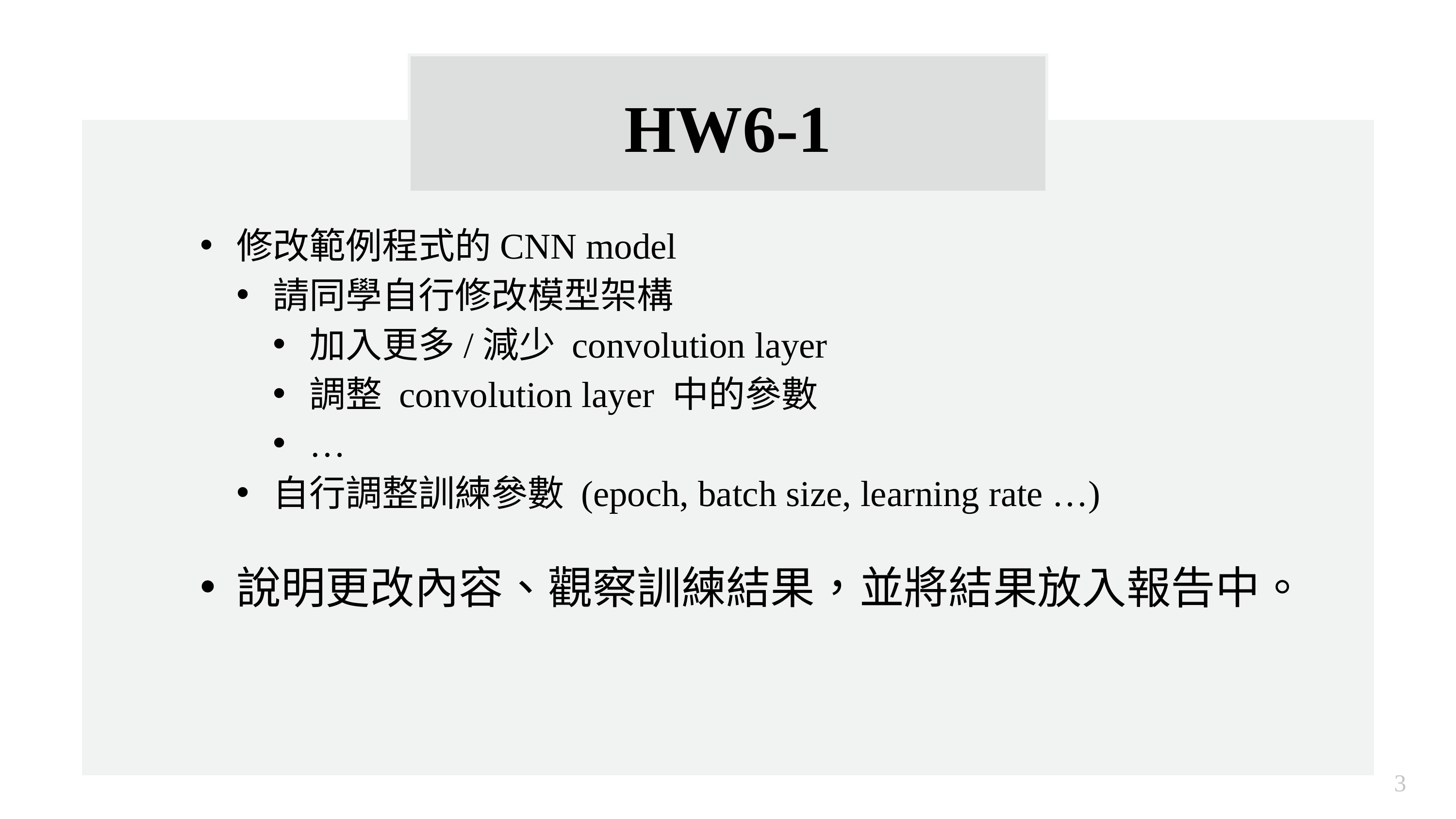

HW6-1

修改範例程式的CNN model
請同學自行修改模型架構
加入更多/減少 convolution layer
調整 convolution layer 中的參數
…
自行調整訓練參數 (epoch, batch size, learning rate …)

說明更改內容、觀察訓練結果，並將結果放入報告中。

3